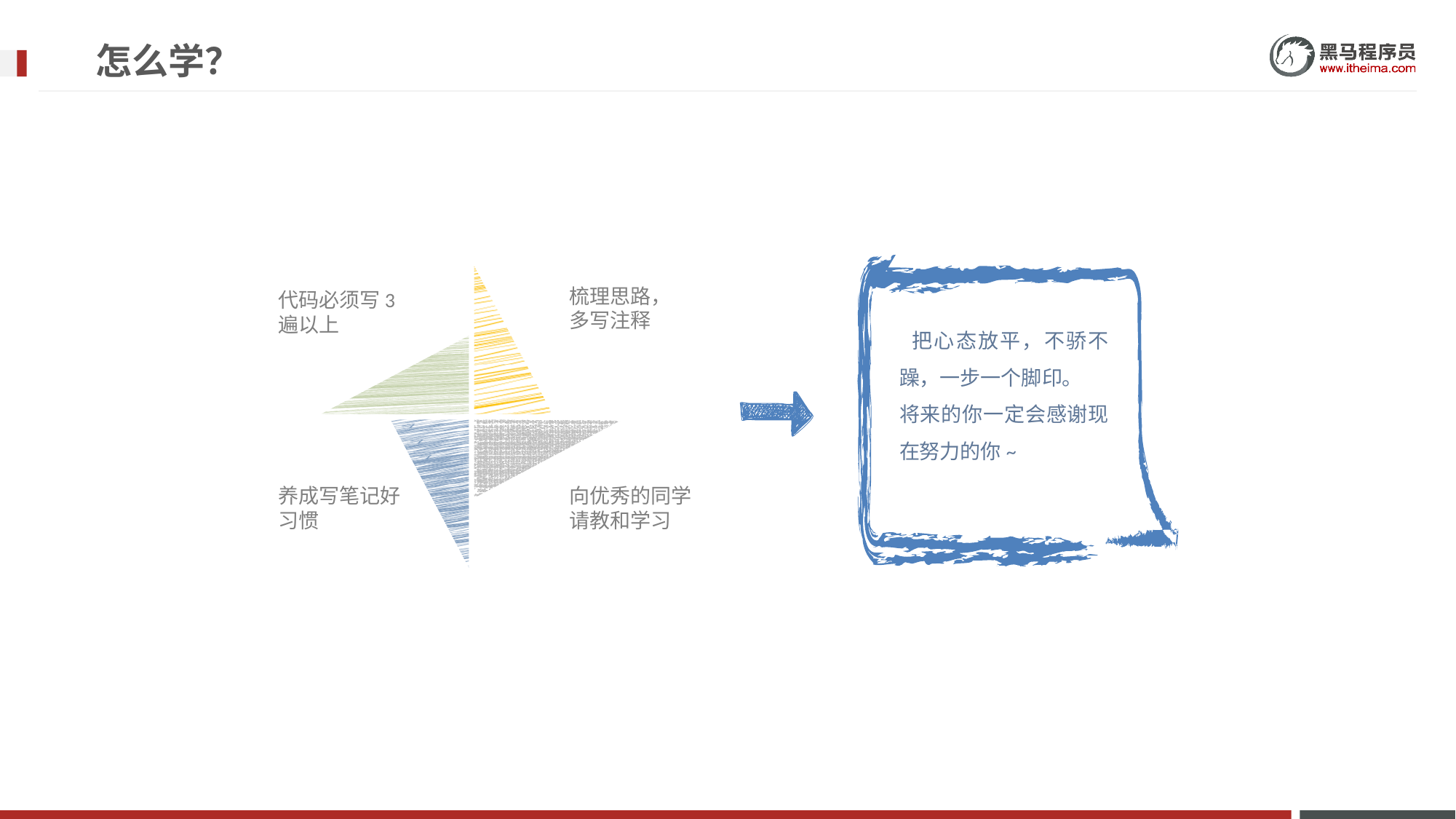

# 怎么学？

 把心态放平，不骄不躁，一步一个脚印。
将来的你一定会感谢现在努力的你~

梳理思路，多写注释
代码必须写3遍以上

养成写笔记好习惯
向优秀的同学请教和学习